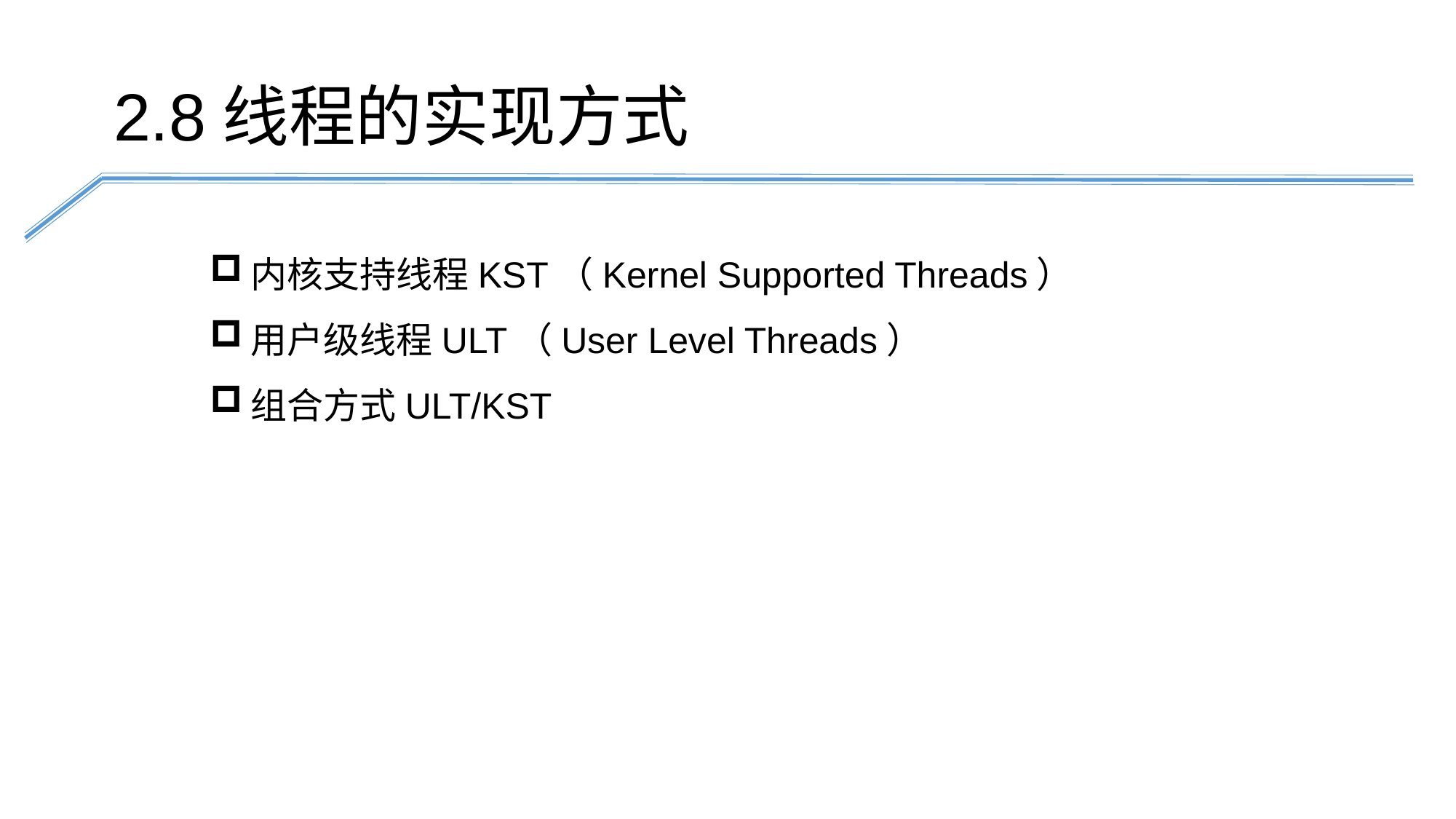

2.8线程的实现方式
内核支持线程KST（Kernel Supported Threads）
用户级线程ULT（User Level Threads）
组合方式ULT/KST